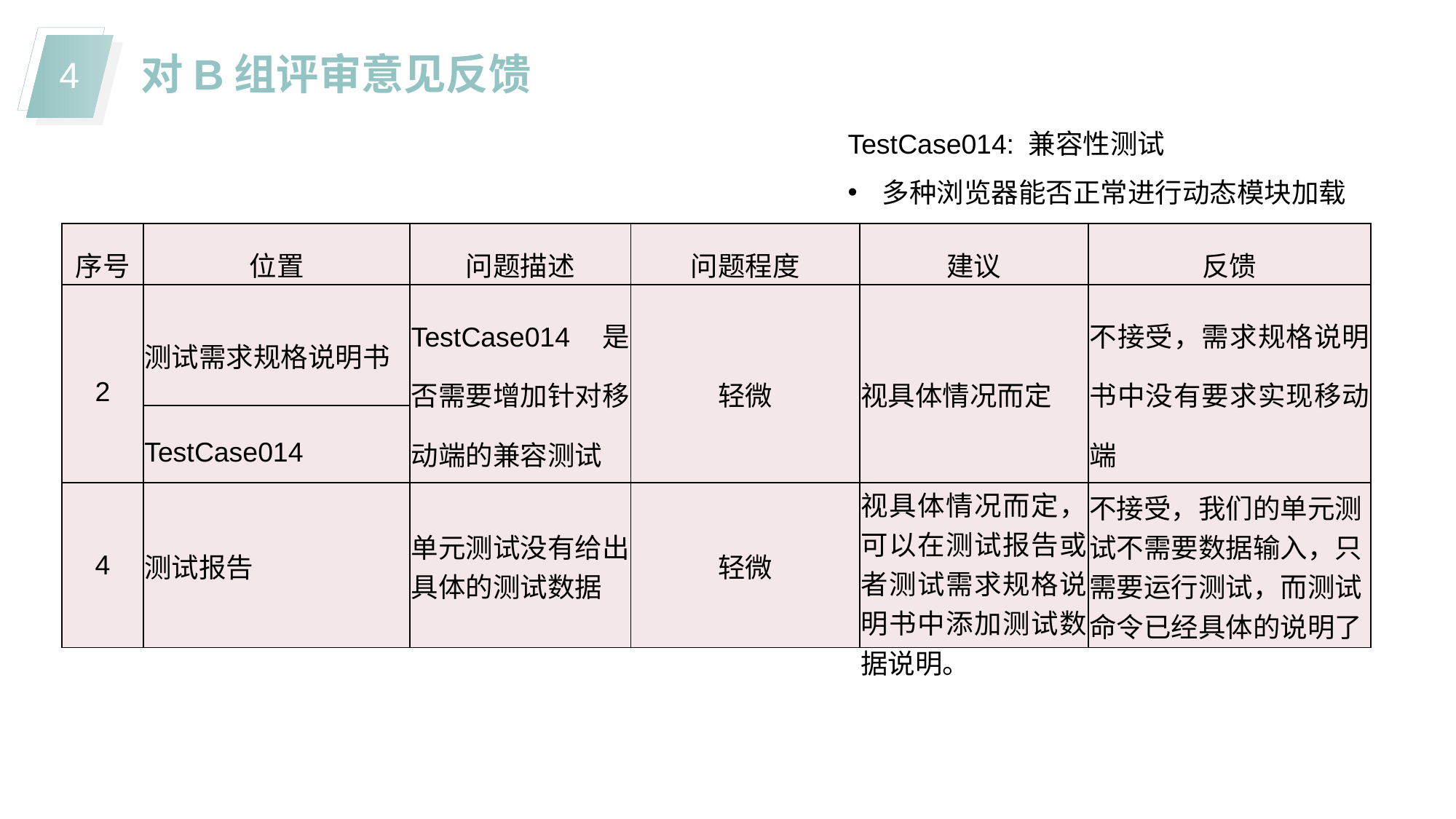

对B组评审意见反馈
TestCase014: 兼容性测试
多种浏览器能否正常进行动态模块加载

| 序号 | 位置 | 问题描述 | 问题程度 | 建议 | 反馈 |
| --- | --- | --- | --- | --- | --- |
| 2 | 测试需求规格说明书 | TestCase014是否需要增加针对移动端的兼容测试 | 轻微 | 视具体情况而定 | 不接受，需求规格说明书中没有要求实现移动端 |
|  | TestCase014 |  |  |  |  |
| 4 | 测试报告 | 单元测试没有给出具体的测试数据 | 轻微 | 视具体情况而定，可以在测试报告或者测试需求规格说明书中添加测试数据说明。 | 不接受，我们的单元测试不需要数据输入，只需要运行测试，而测试命令已经具体的说明了 |